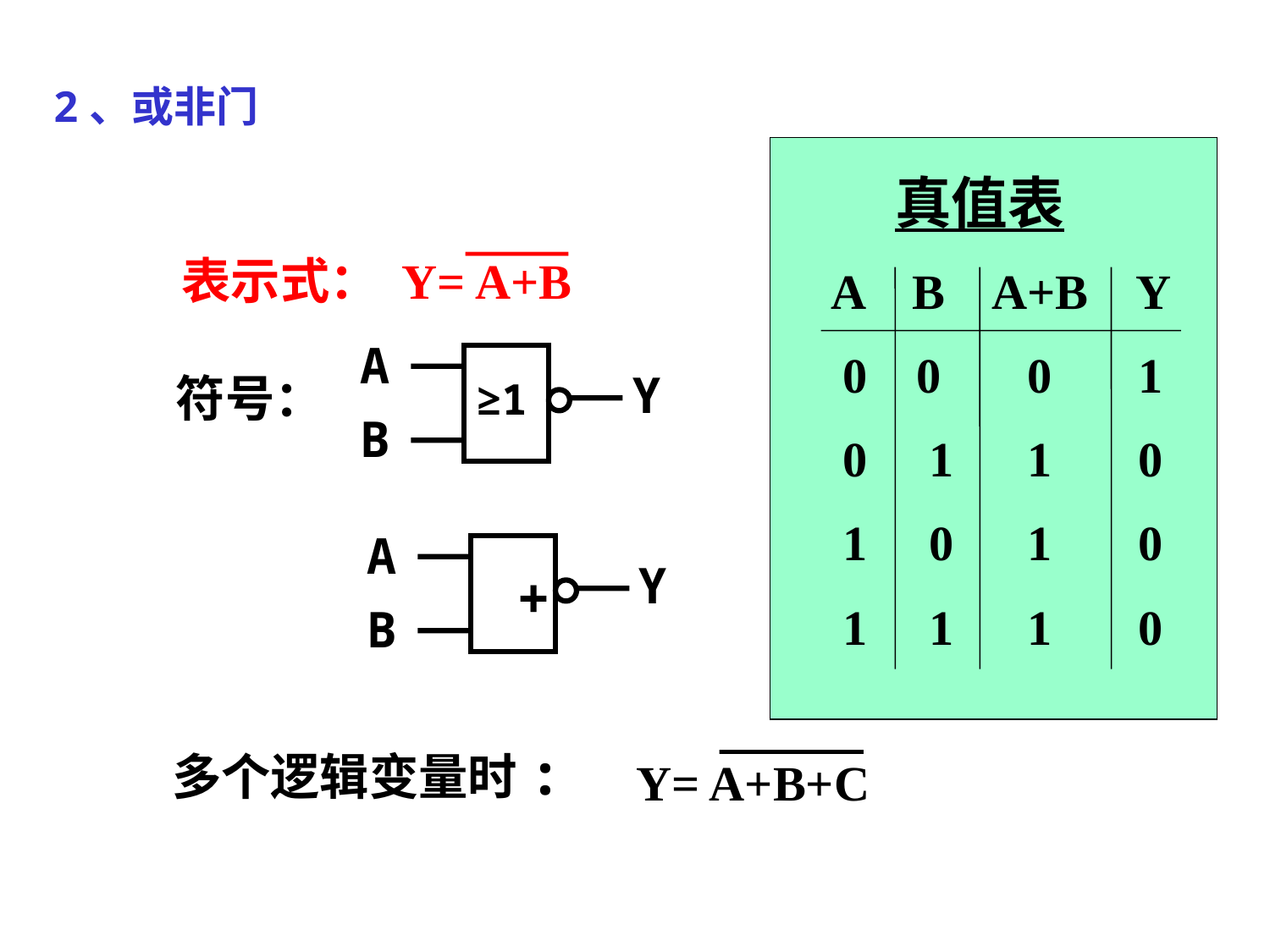

2、或非门

       真值表
  A    B    A+B    Y
   0    0       0       1
   0     1      1       0
   1     0      1       0
   1     1      1       0

表示式： Y= A+B

A

Y

≥1

B

符号：
A

Y

 +

B

多个逻辑变量时:
Y= A+B+C